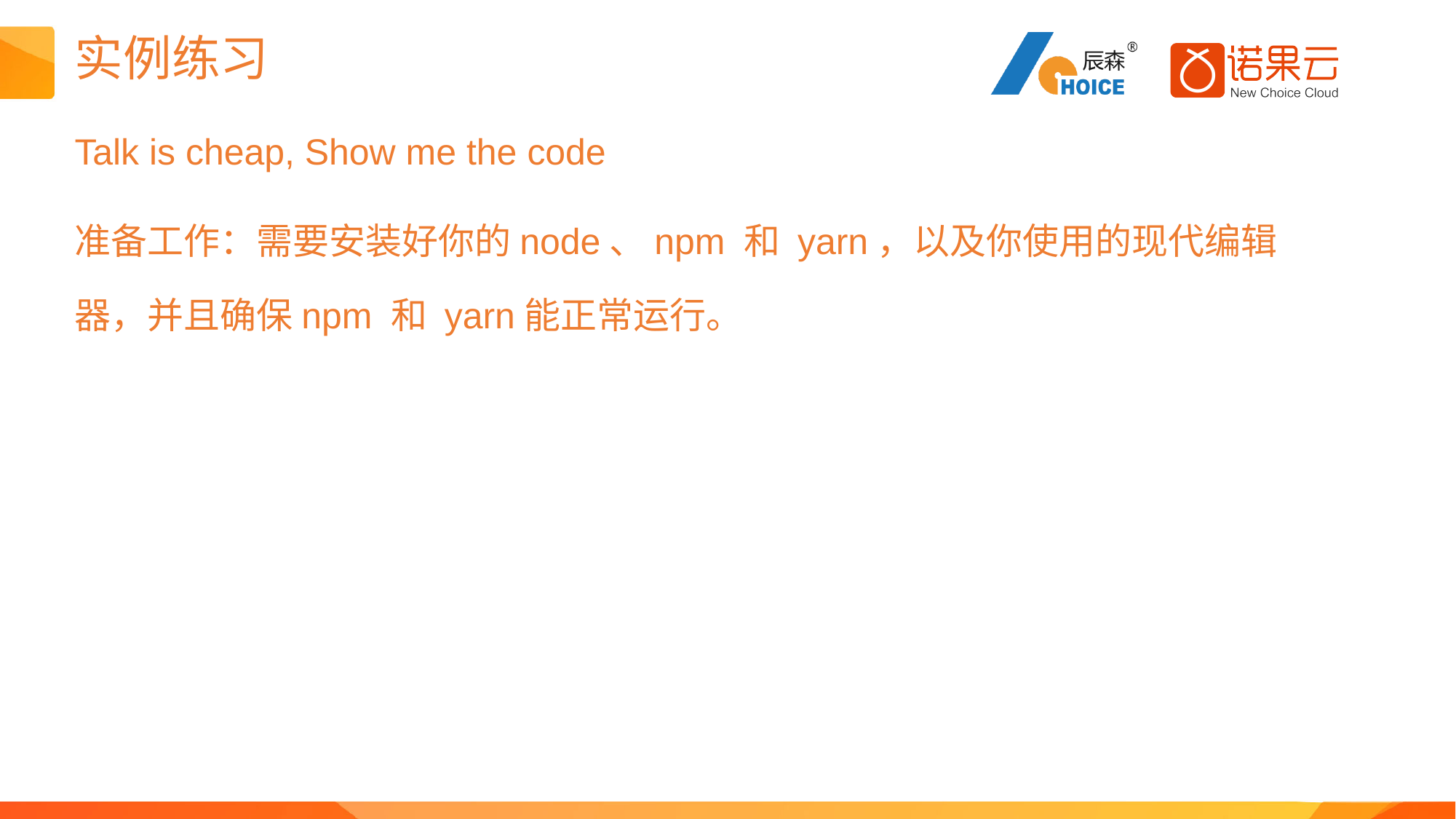

# 实例练习
Talk is cheap, Show me the code
准备工作：需要安装好你的node、npm 和 yarn，以及你使用的现代编辑器，并且确保npm 和 yarn能正常运行。